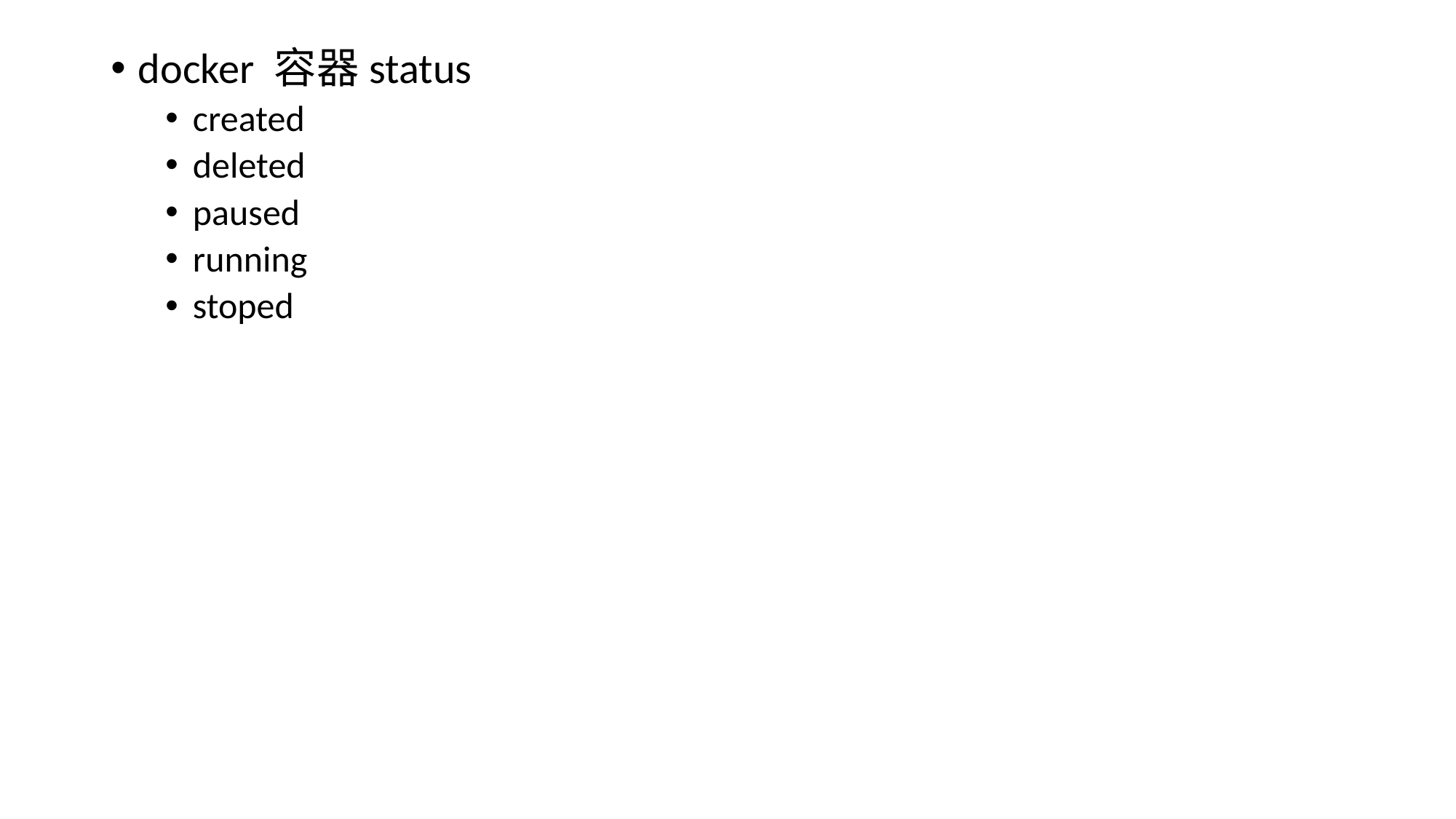

docker 容器status
created
deleted
paused
running
stoped